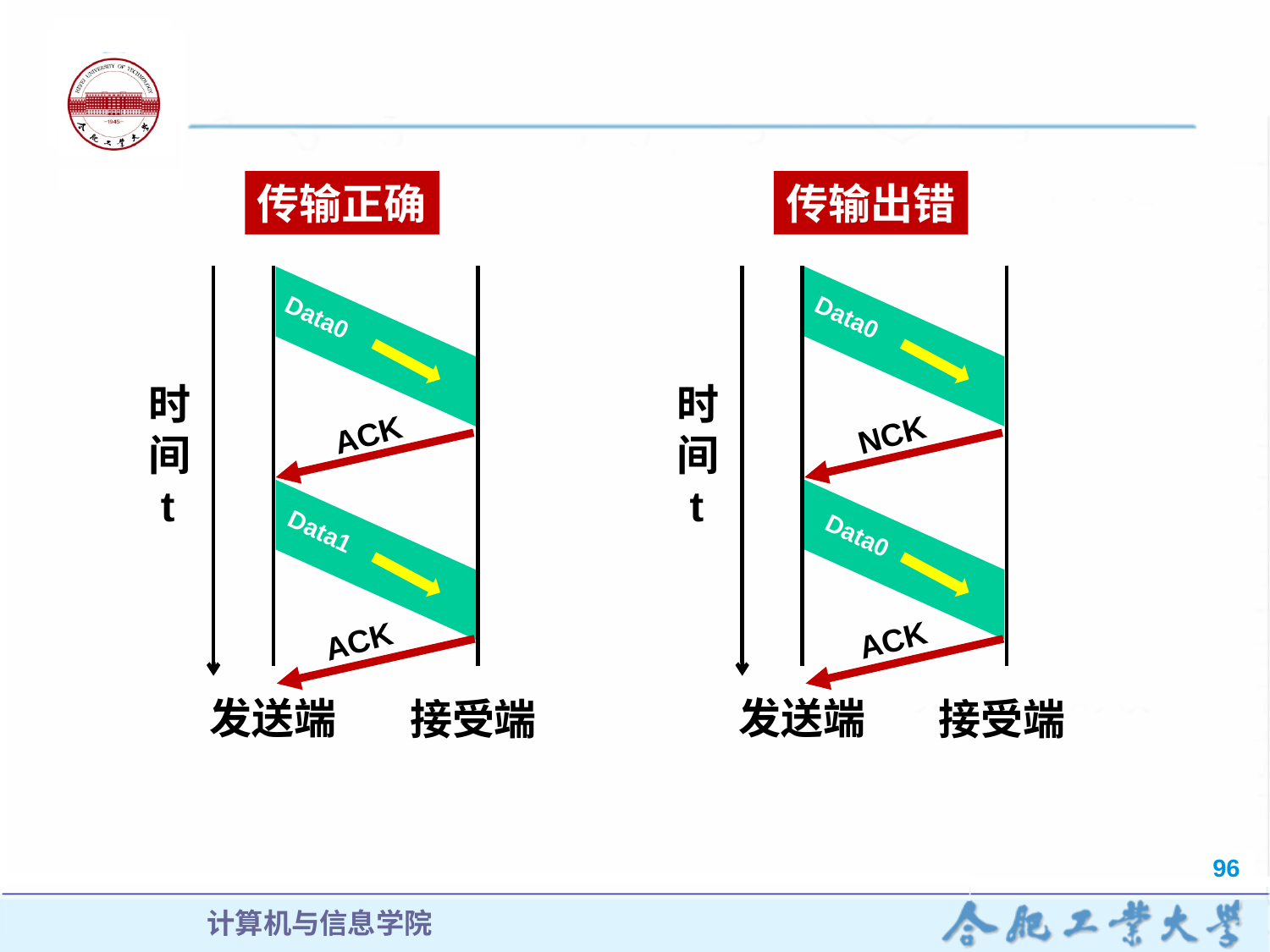

传输正确
传输出错

Data0

Data0

时间
t
时间
t
ACK
NCK

Data1

Data0

ACK
ACK
发送端
发送端
接受端
接受端